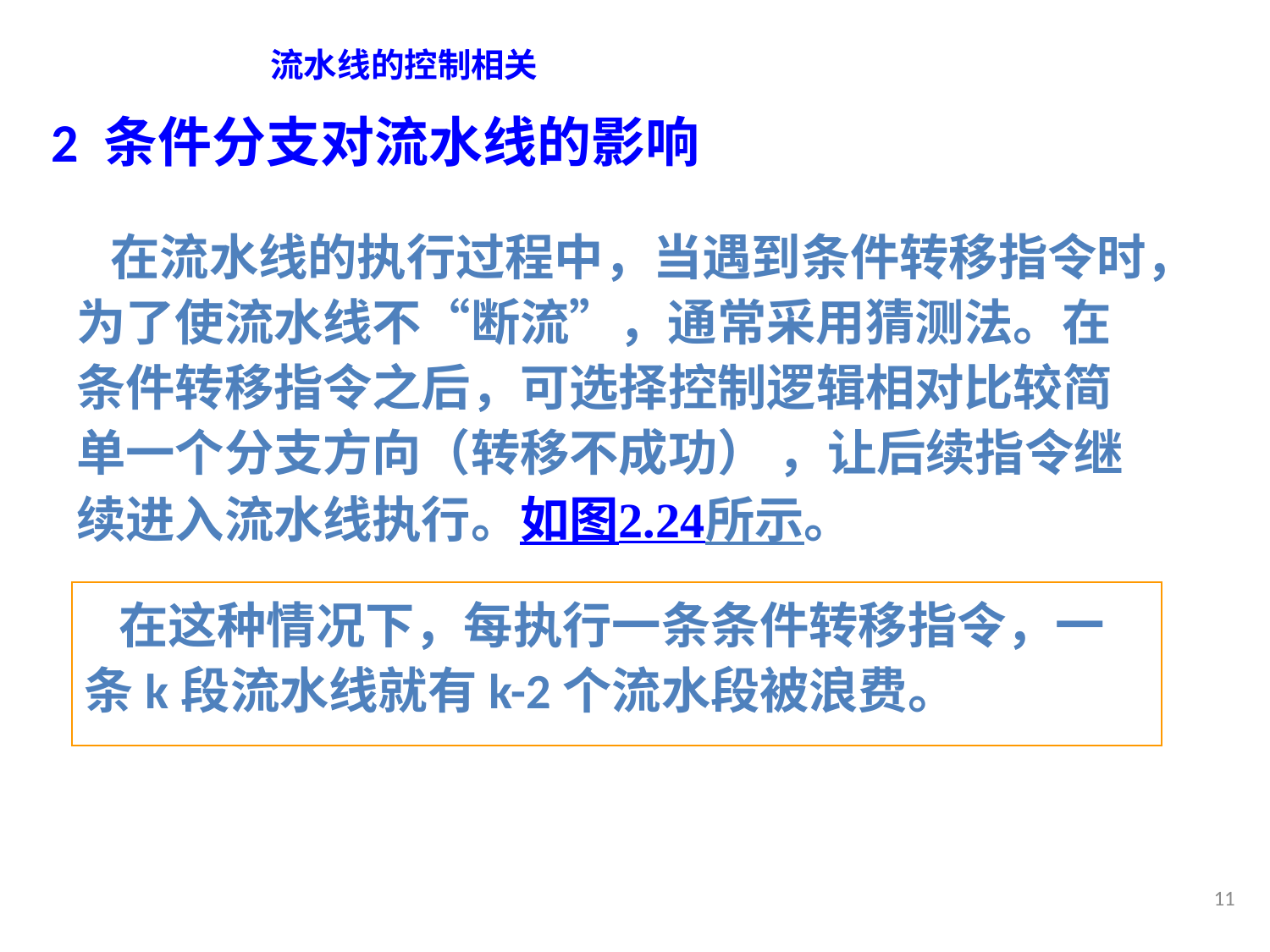

# 流水线的控制相关
2 条件分支对流水线的影响
  在流水线的执行过程中，当遇到条件转移指令时，为了使流水线不“断流”，通常采用猜测法。在条件转移指令之后，可选择控制逻辑相对比较简单一个分支方向（转移不成功） ，让后续指令继续进入流水线执行。如图2.24所示。
  在这种情况下，每执行一条条件转移指令，一条k段流水线就有k-2个流水段被浪费。
11